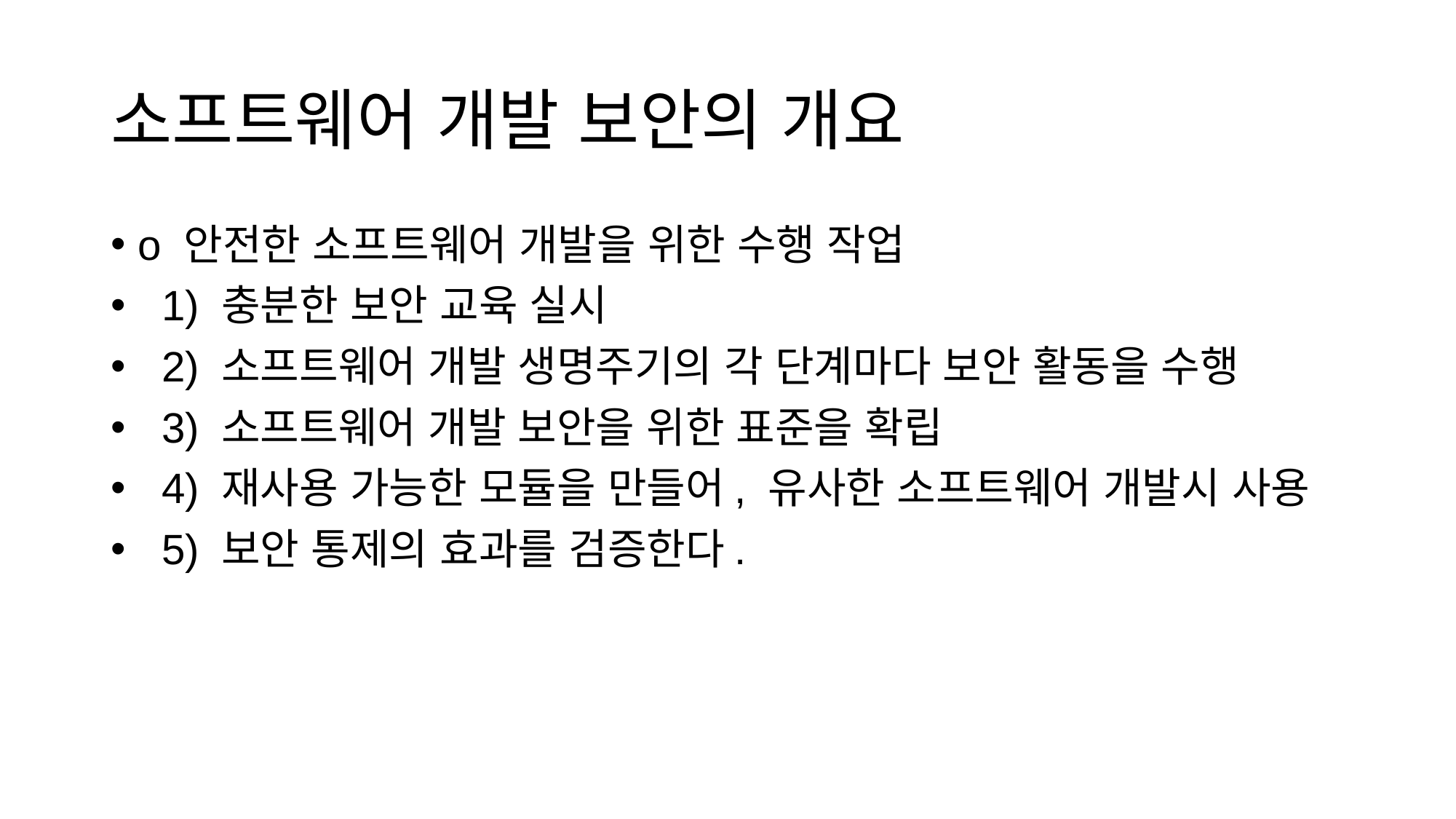

# 소프트웨어 개발 보안의 개요
o 안전한 소프트웨어 개발을 위한 수행 작업
  1) 충분한 보안 교육 실시
  2) 소프트웨어 개발 생명주기의 각 단계마다 보안 활동을 수행
  3) 소프트웨어 개발 보안을 위한 표준을 확립
  4) 재사용 가능한 모듈을 만들어, 유사한 소프트웨어 개발시 사용
  5) 보안 통제의 효과를 검증한다.